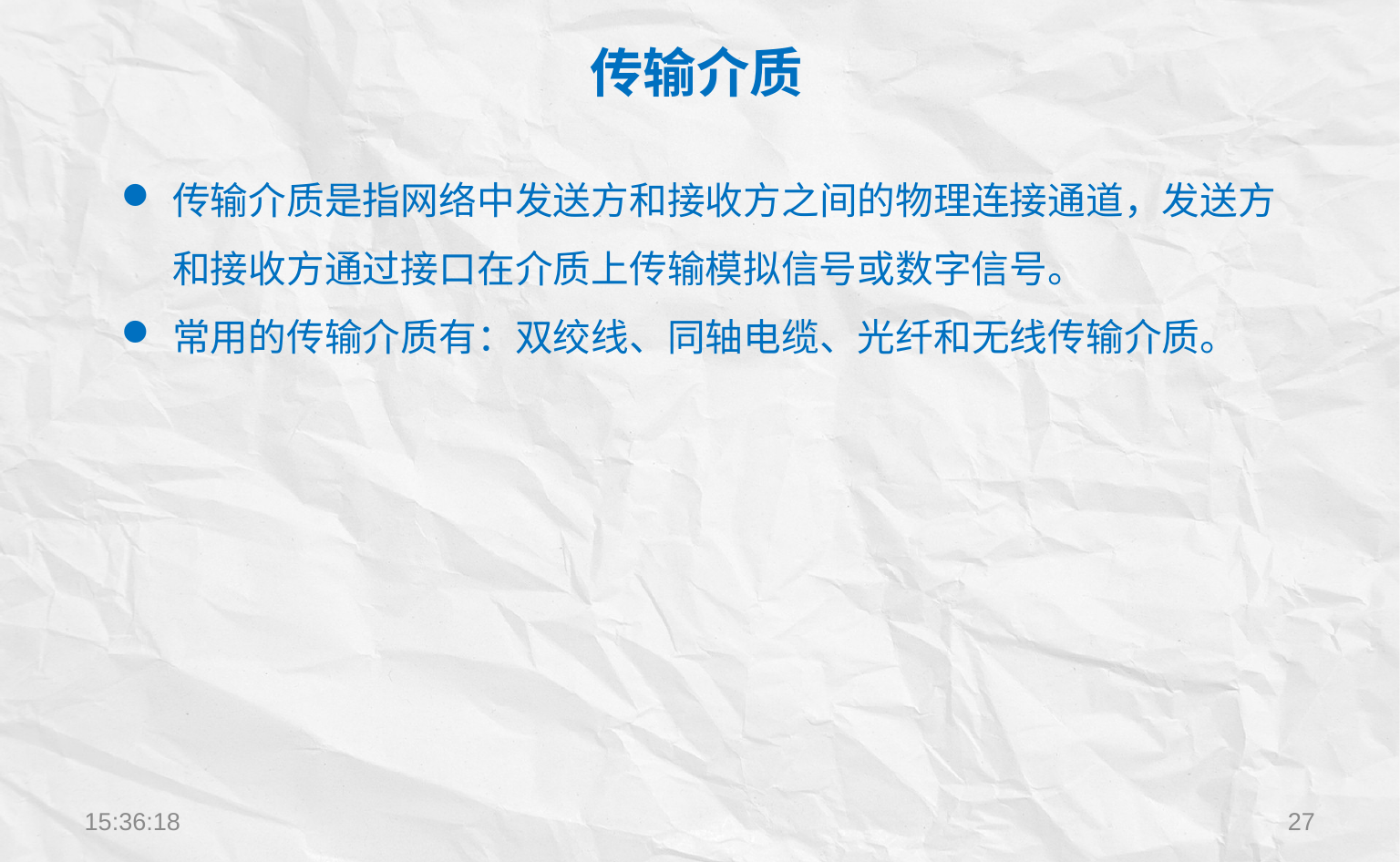

传输介质
传输介质是指网络中发送方和接收方之间的物理连接通道，发送方和接收方通过接口在介质上传输模拟信号或数字信号。
常用的传输介质有：双绞线、同轴电缆、光纤和无线传输介质。
15:36:18
 27